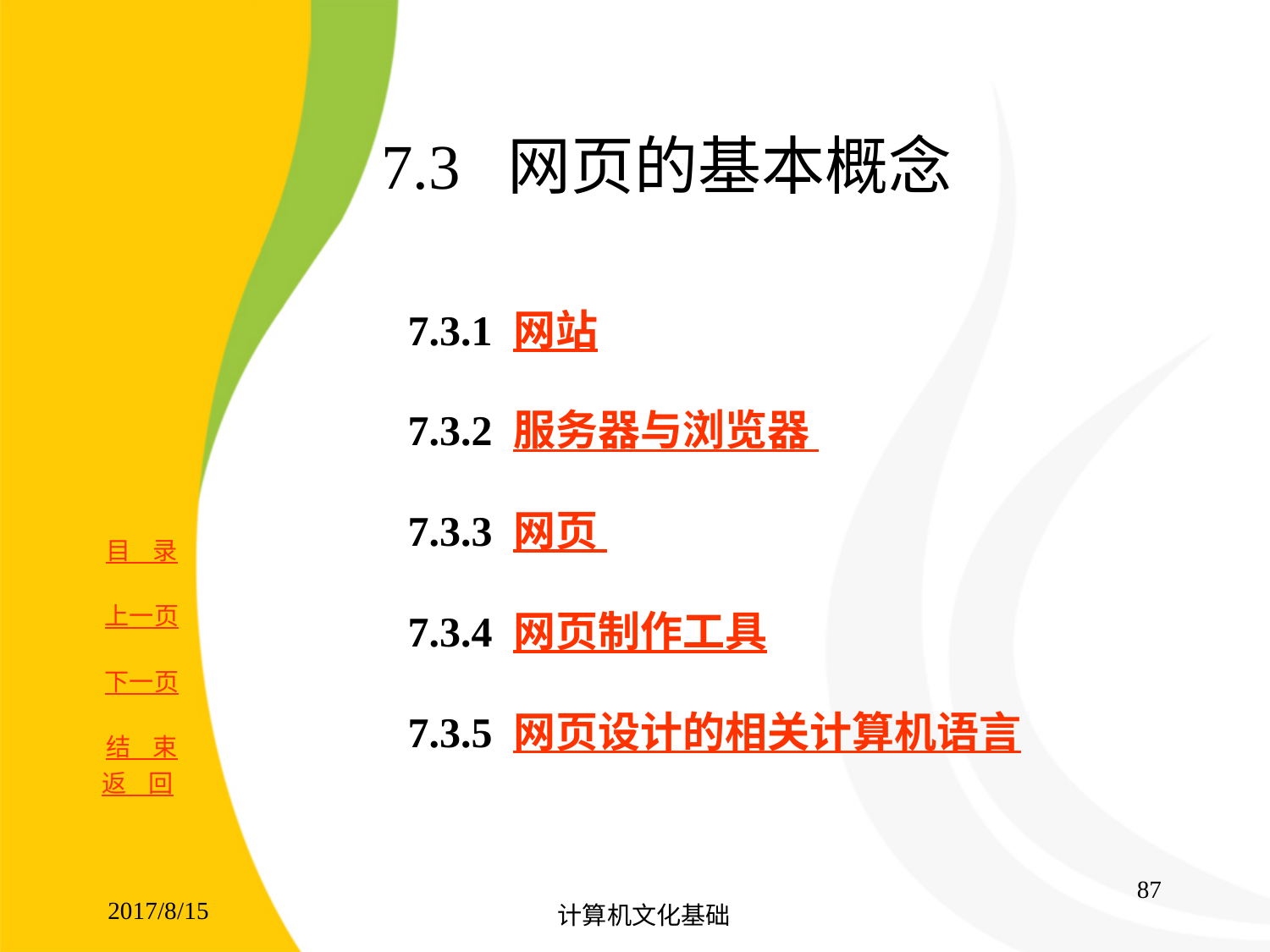

# 7.3  网页的基本概念
7.3.1 网站
7.3.2 服务器与浏览器
7.3.3 网页
7.3.4 网页制作工具
7.3.5 网页设计的相关计算机语言
返    回
87
2017/8/15